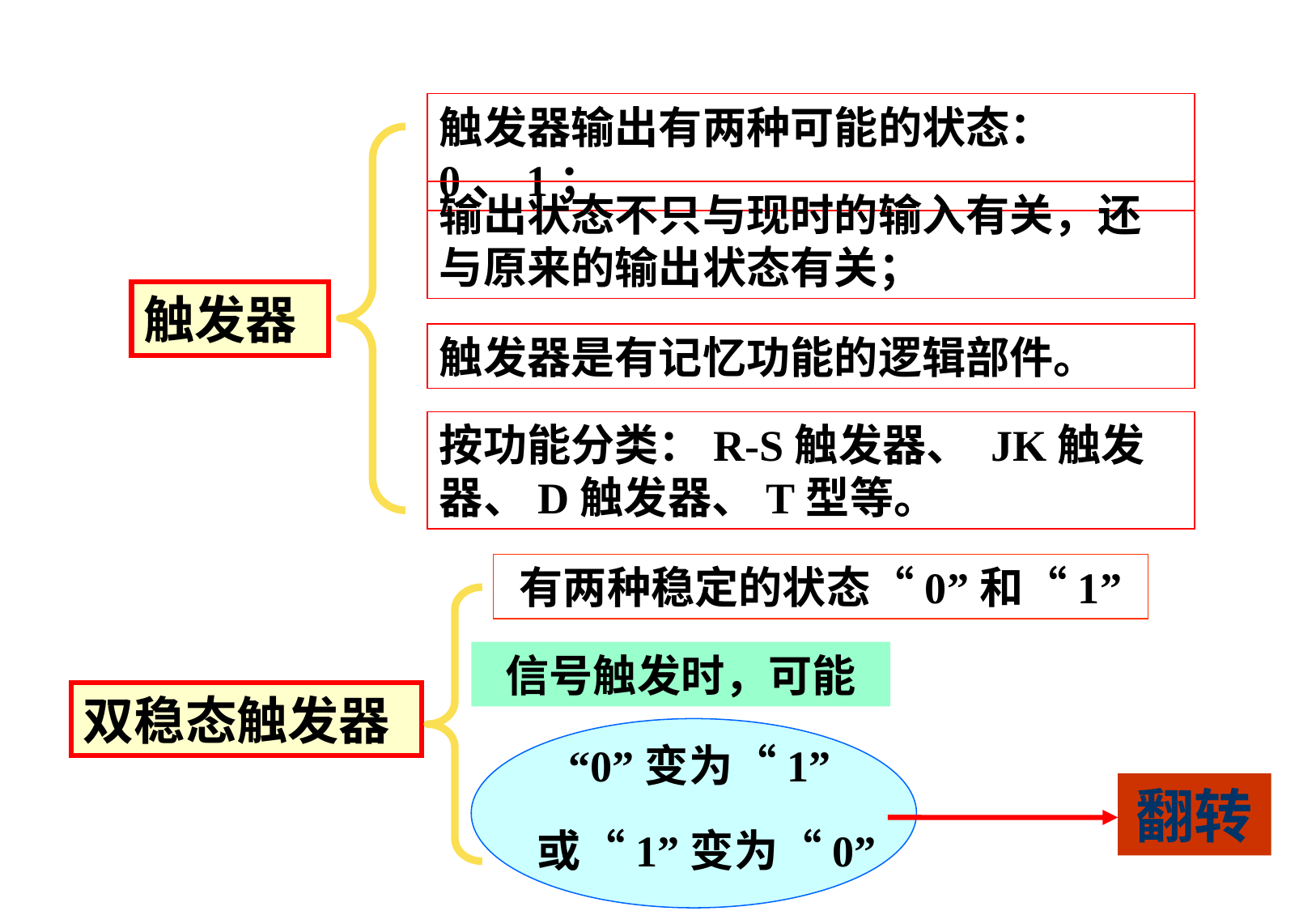

触发器输出有两种可能的状态：0、1；

输出状态不只与现时的输入有关，还与原来的输出状态有关；
触发器
触发器是有记忆功能的逻辑部件。
按功能分类：R-S触发器、 JK触发器、D触发器、T型等。
有两种稳定的状态“0”和“1”

信号触发时，可能
双稳态触发器

“0”变为“1”
或“1”变为“0”
翻转